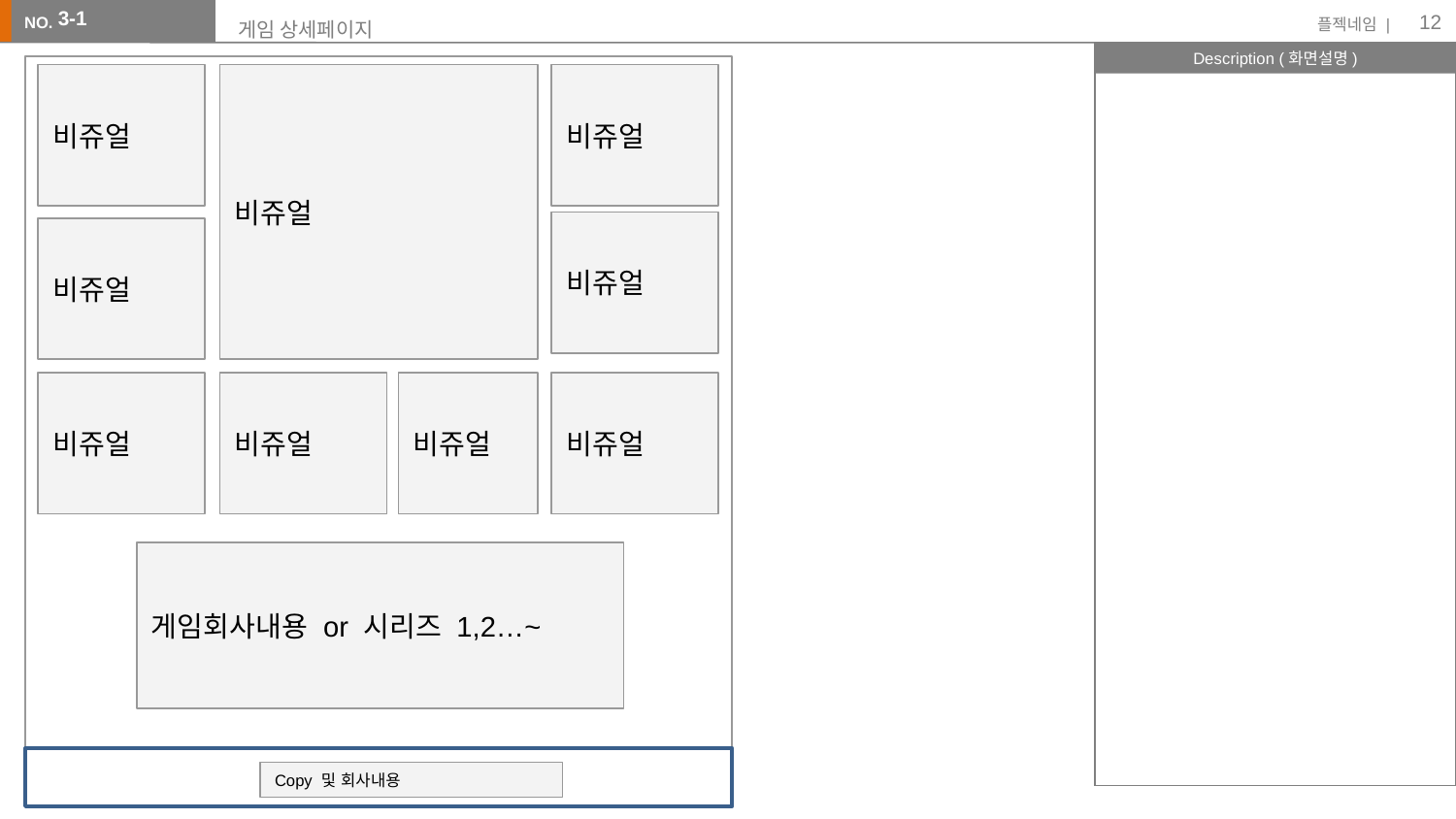

12
3-1
# 게임 상세페이지

비쥬얼
비쥬얼
비쥬얼
비쥬얼
비쥬얼
비쥬얼
비쥬얼
비쥬얼
비쥬얼
게임회사내용 or 시리즈 1,2…~

Copy 및 회사내용